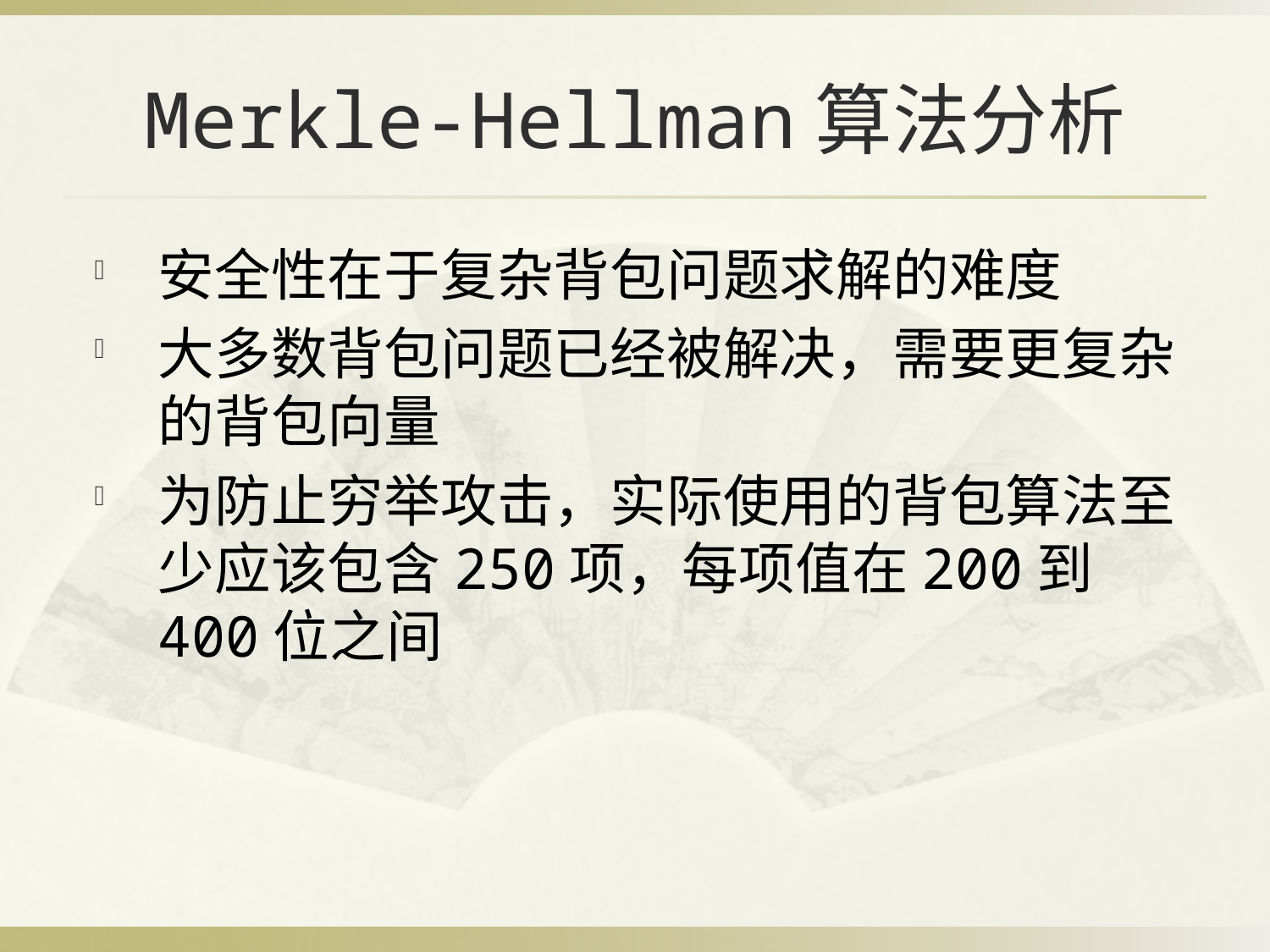

# Merkle-Hellman算法分析
安全性在于复杂背包问题求解的难度
大多数背包问题已经被解决，需要更复杂的背包向量
为防止穷举攻击，实际使用的背包算法至少应该包含250项，每项值在200到400位之间